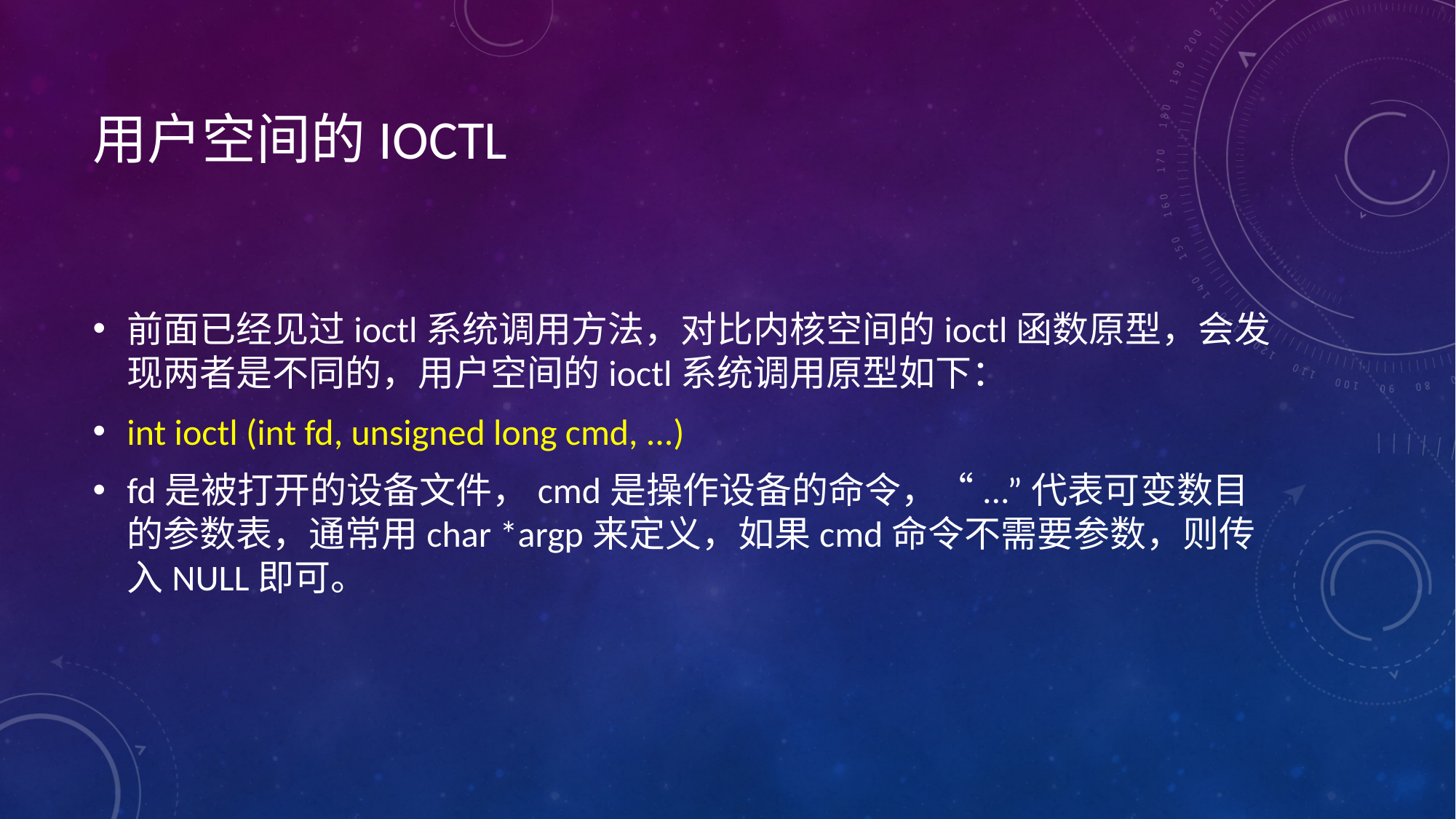

# 用户空间的ioctl
前面已经见过ioctl系统调用方法，对比内核空间的ioctl函数原型，会发现两者是不同的，用户空间的ioctl系统调用原型如下：
int ioctl (int fd, unsigned long cmd, ...)
fd是被打开的设备文件，cmd是操作设备的命令，“...”代表可变数目的参数表，通常用char *argp来定义，如果cmd命令不需要参数，则传入NULL即可。